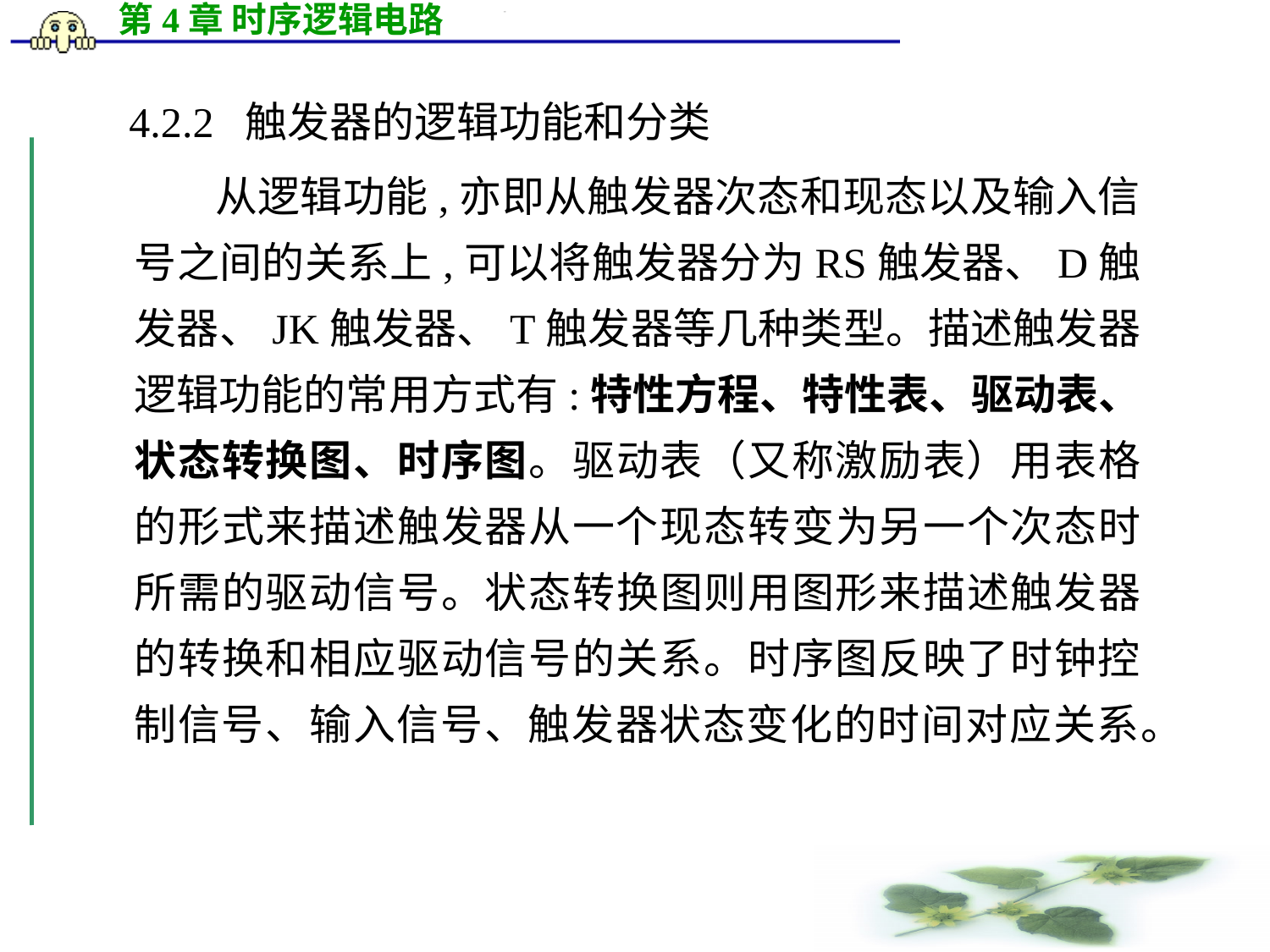

4.2.2  触发器的逻辑功能和分类
            从逻辑功能,亦即从触发器次态和现态以及输入信号之间的关系上,可以将触发器分为RS触发器、D触发器、JK触发器、T触发器等几种类型。描述触发器逻辑功能的常用方式有:特性方程、特性表、驱动表、状态转换图、时序图。驱动表（又称激励表）用表格的形式来描述触发器从一个现态转变为另一个次态时所需的驱动信号。状态转换图则用图形来描述触发器的转换和相应驱动信号的关系。时序图反映了时钟控制信号、输入信号、触发器状态变化的时间对应关系。